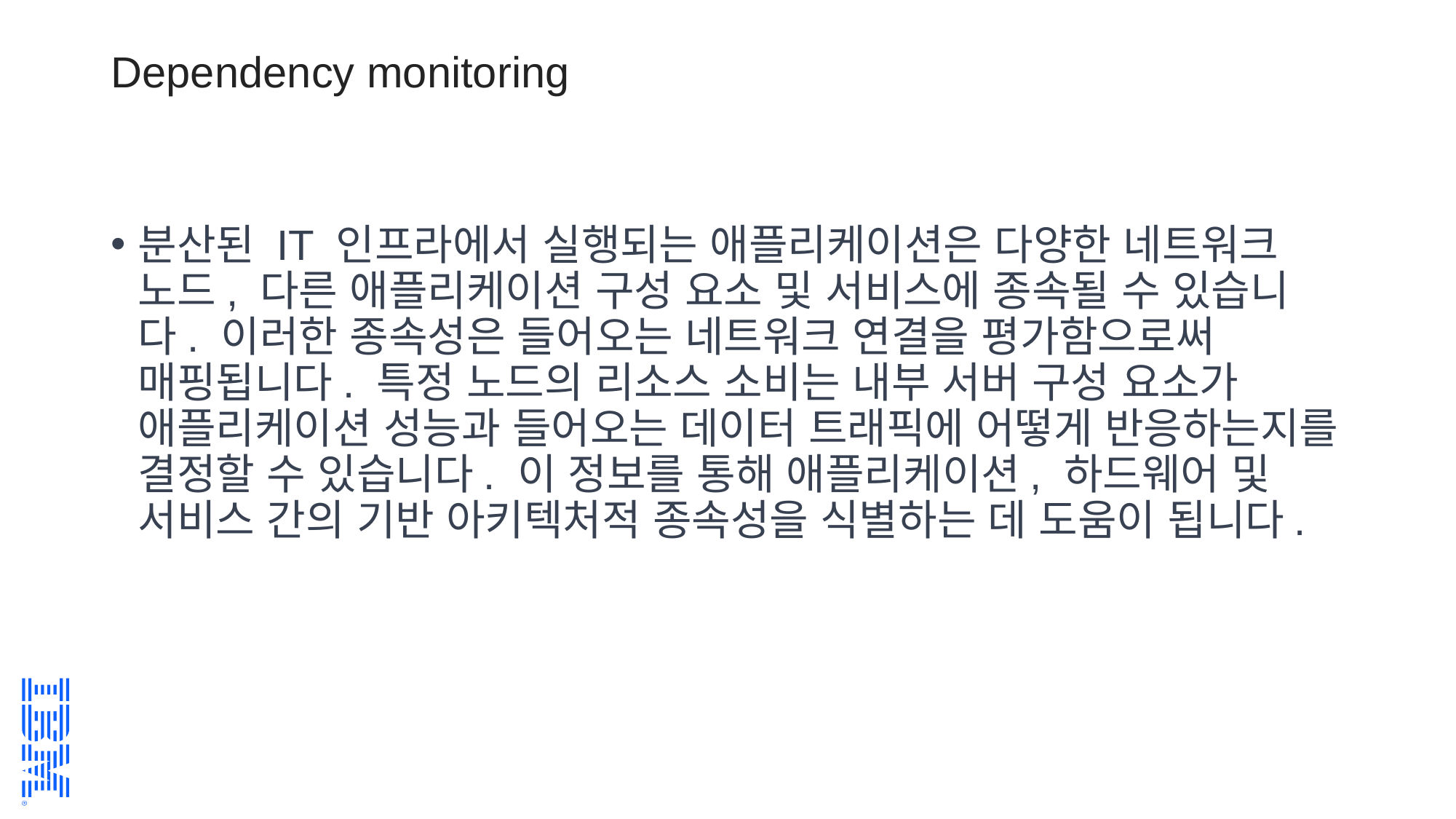

# Dependency monitoring
분산된 IT 인프라에서 실행되는 애플리케이션은 다양한 네트워크 노드, 다른 애플리케이션 구성 요소 및 서비스에 종속될 수 있습니다. 이러한 종속성은 들어오는 네트워크 연결을 평가함으로써 매핑됩니다. 특정 노드의 리소스 소비는 내부 서버 구성 요소가 애플리케이션 성능과 들어오는 데이터 트래픽에 어떻게 반응하는지를 결정할 수 있습니다. 이 정보를 통해 애플리케이션, 하드웨어 및 서비스 간의 기반 아키텍처적 종속성을 식별하는 데 도움이 됩니다.